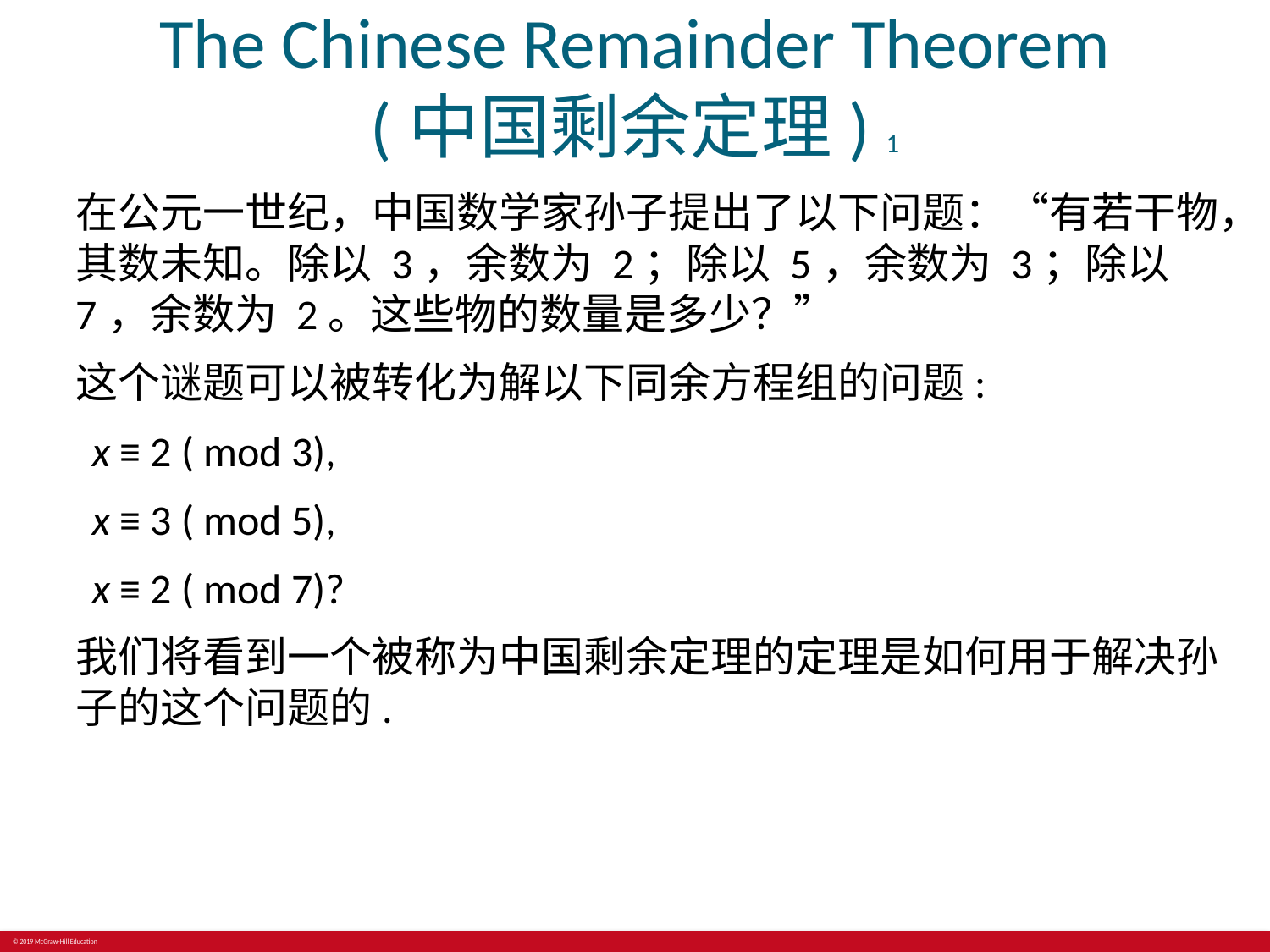

# The Chinese Remainder Theorem (中国剩余定理) 1
在公元一世纪，中国数学家孙子提出了以下问题：“有若干物，其数未知。除以 3，余数为 2；除以 5，余数为 3；除以 7，余数为 2。这些物的数量是多少？”
这个谜题可以被转化为解以下同余方程组的问题:
x ≡ 2 ( mod 3),
x ≡ 3 ( mod 5),
x ≡ 2 ( mod 7)?
我们将看到一个被称为中国剩余定理的定理是如何用于解决孙子的这个问题的.